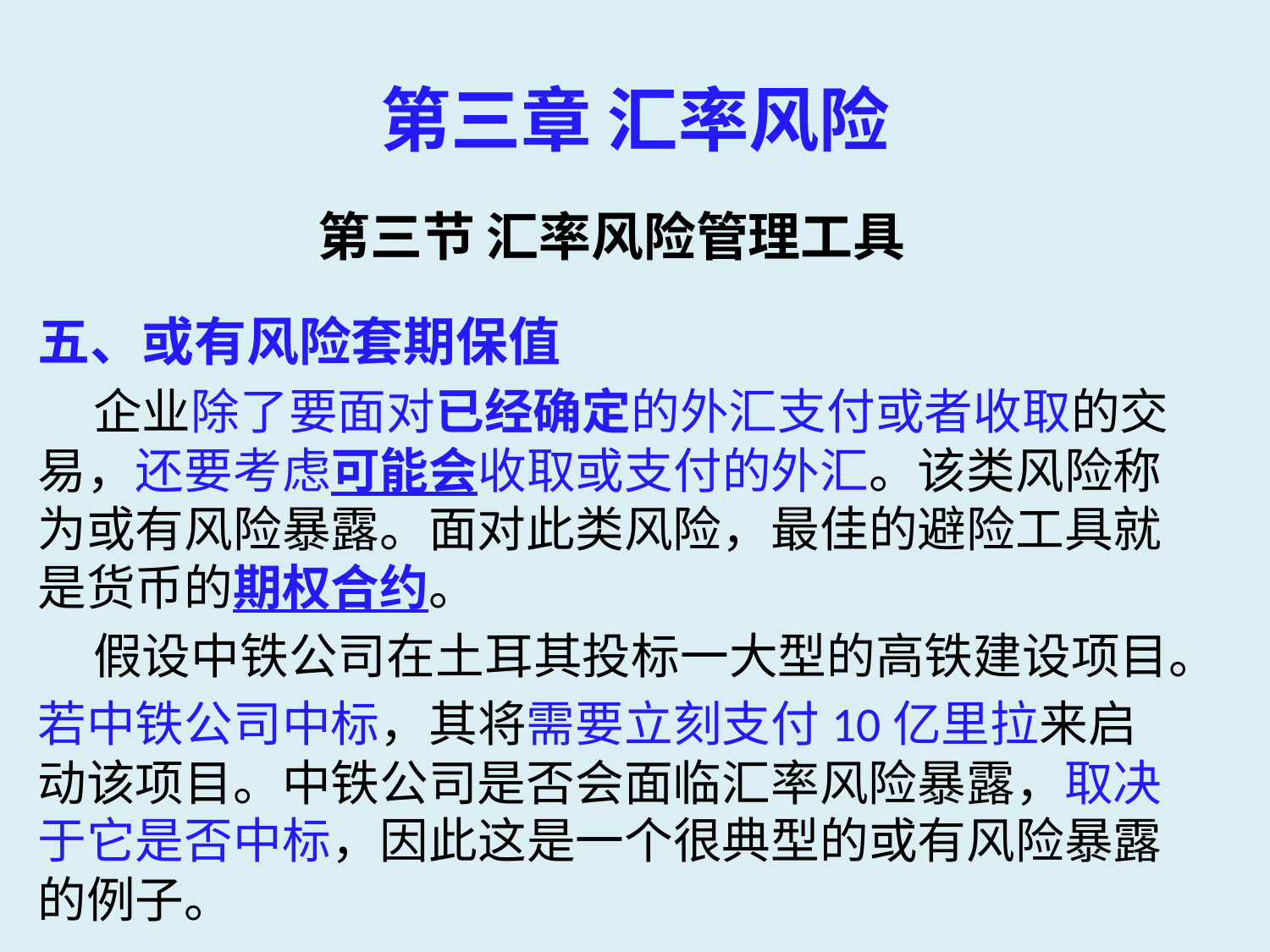

# 第三章 汇率风险
第三节 汇率风险管理工具
五、或有风险套期保值
    企业除了要面对已经确定的外汇支付或者收取的交易，还要考虑可能会收取或支付的外汇。该类风险称为或有风险暴露。面对此类风险，最佳的避险工具就是货币的期权合约。
    假设中铁公司在土耳其投标一大型的高铁建设项目。
若中铁公司中标，其将需要立刻支付10亿里拉来启动该项目。中铁公司是否会面临汇率风险暴露，取决于它是否中标，因此这是一个很典型的或有风险暴露的例子。